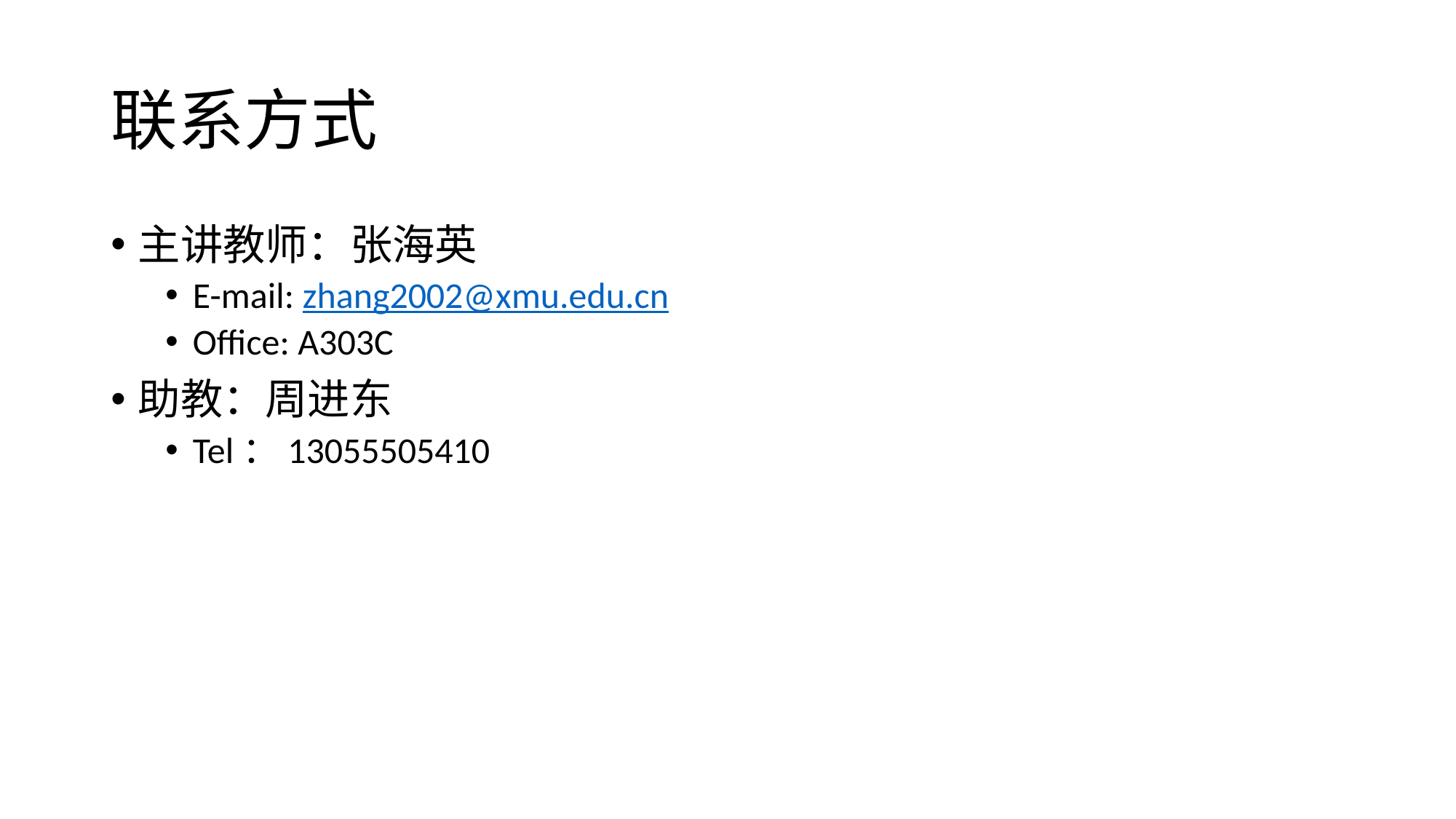

# 联系方式
主讲教师：张海英
E-mail: zhang2002@xmu.edu.cn
Office: A303C
助教：周进东
Tel：13055505410